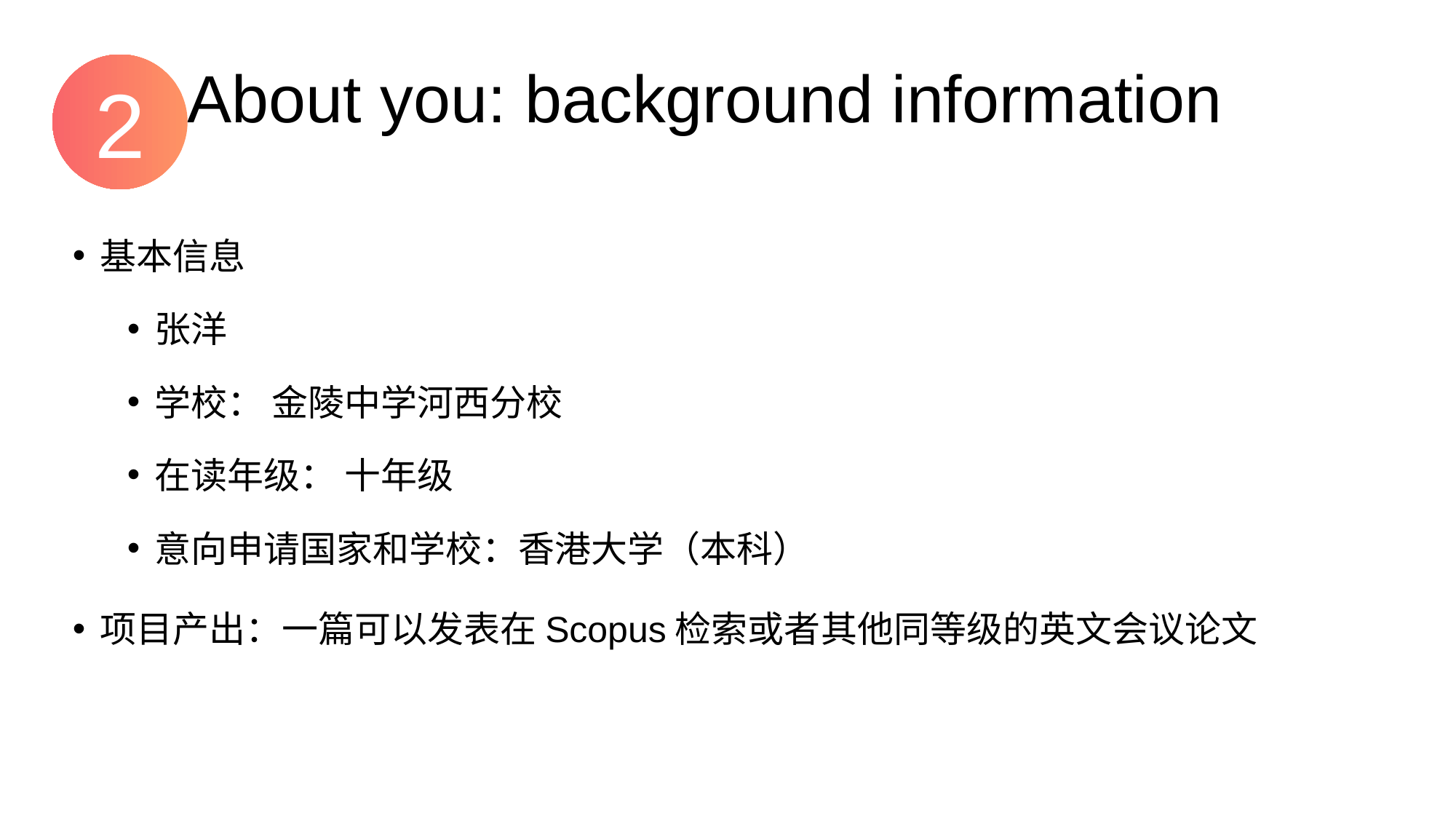

# About you: background information
2
基本信息
张洋
学校： 金陵中学河西分校
在读年级： 十年级
意向申请国家和学校：香港大学（本科）
项目产出：一篇可以发表在Scopus检索或者其他同等级的英文会议论文